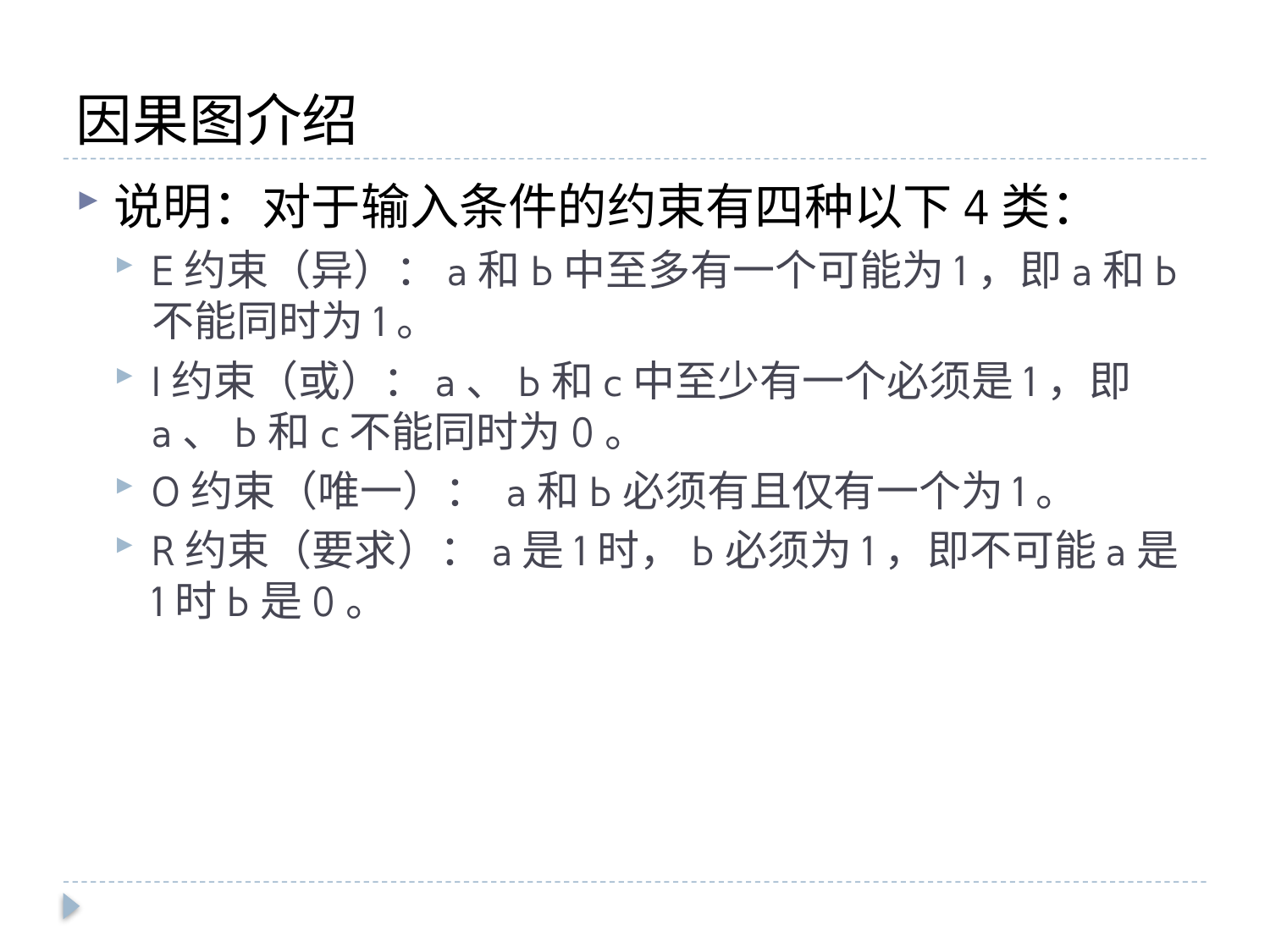

# 因果图介绍
说明：对于输入条件的约束有四种以下4类：
E约束（异）：a和b中至多有一个可能为1，即a和b不能同时为1。
I约束（或）：a、b和c中至少有一个必须是1，即a、b和c不能同时为0。
O约束（唯一）： a和b必须有且仅有一个为1。
R约束（要求）：a是1时，b必须为1，即不可能a是1时b是0。